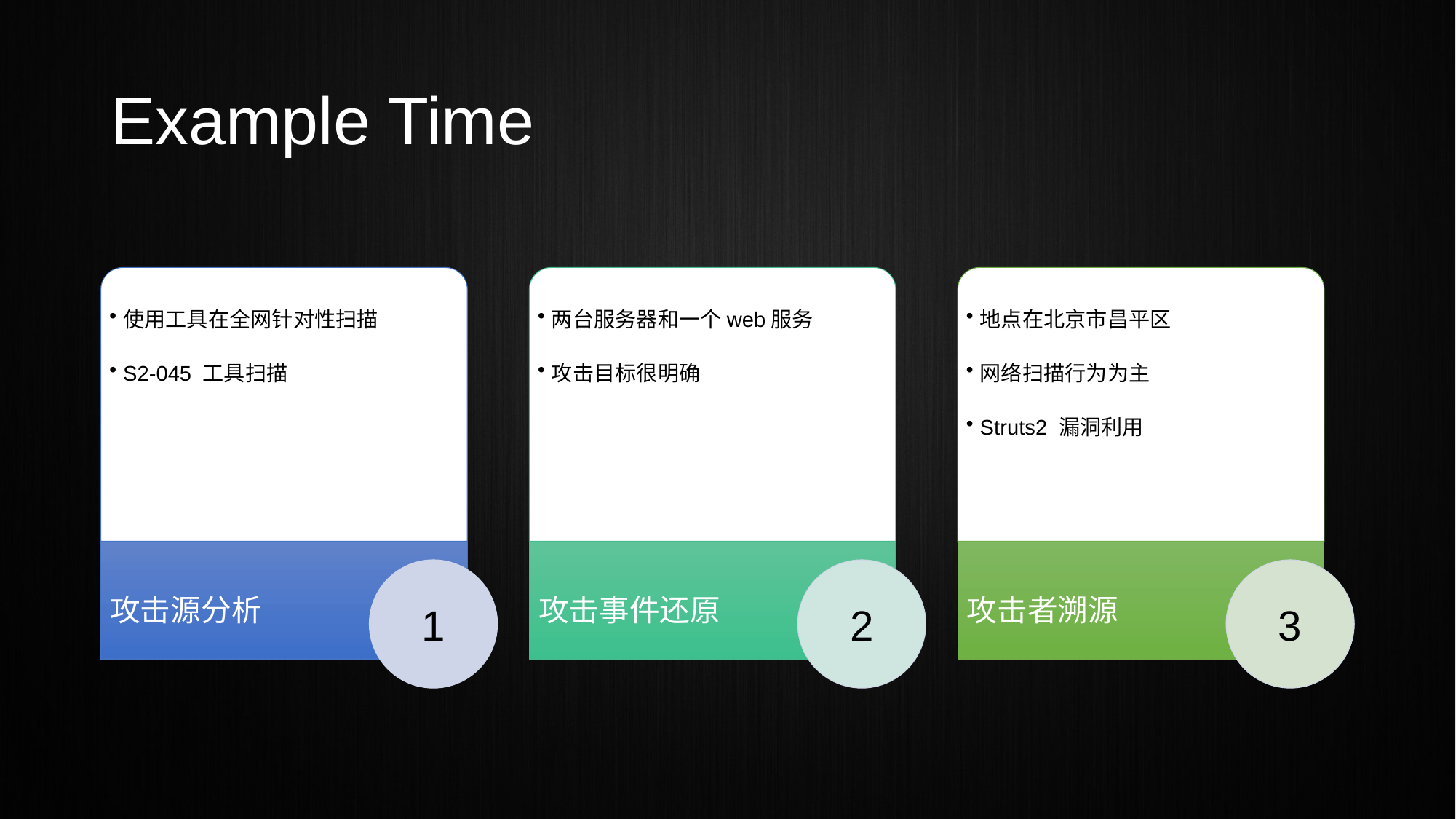

# Example Time
使用工具在全网针对性扫描
S2-045 工具扫描
攻击源分析
1
两台服务器和一个web服务
攻击目标很明确
攻击事件还原
2
地点在北京市昌平区
网络扫描行为为主
Struts2 漏洞利用
攻击者溯源
3